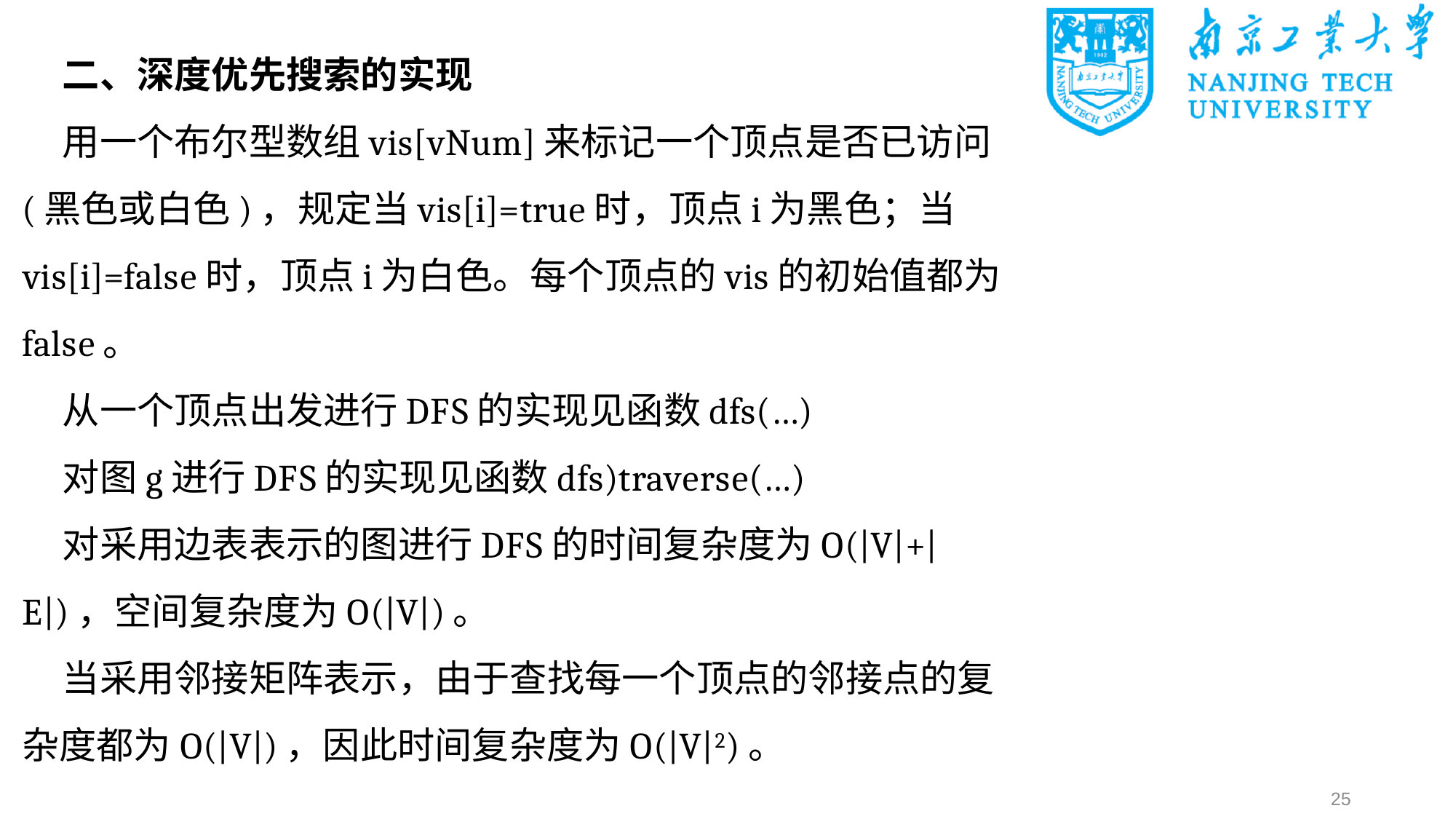

二、深度优先搜索的实现
用一个布尔型数组vis[vNum]来标记一个顶点是否已访问(黑色或白色)，规定当vis[i]=true时，顶点i为黑色；当vis[i]=false时，顶点i为白色。每个顶点的vis的初始值都为false。
从一个顶点出发进行DFS的实现见函数dfs(…)
对图g进行DFS的实现见函数dfs)traverse(…)
对采用边表表示的图进行DFS的时间复杂度为O(|V|+|E|)，空间复杂度为O(|V|)。
当采用邻接矩阵表示，由于查找每一个顶点的邻接点的复杂度都为O(|V|)，因此时间复杂度为O(|V|2)。
25